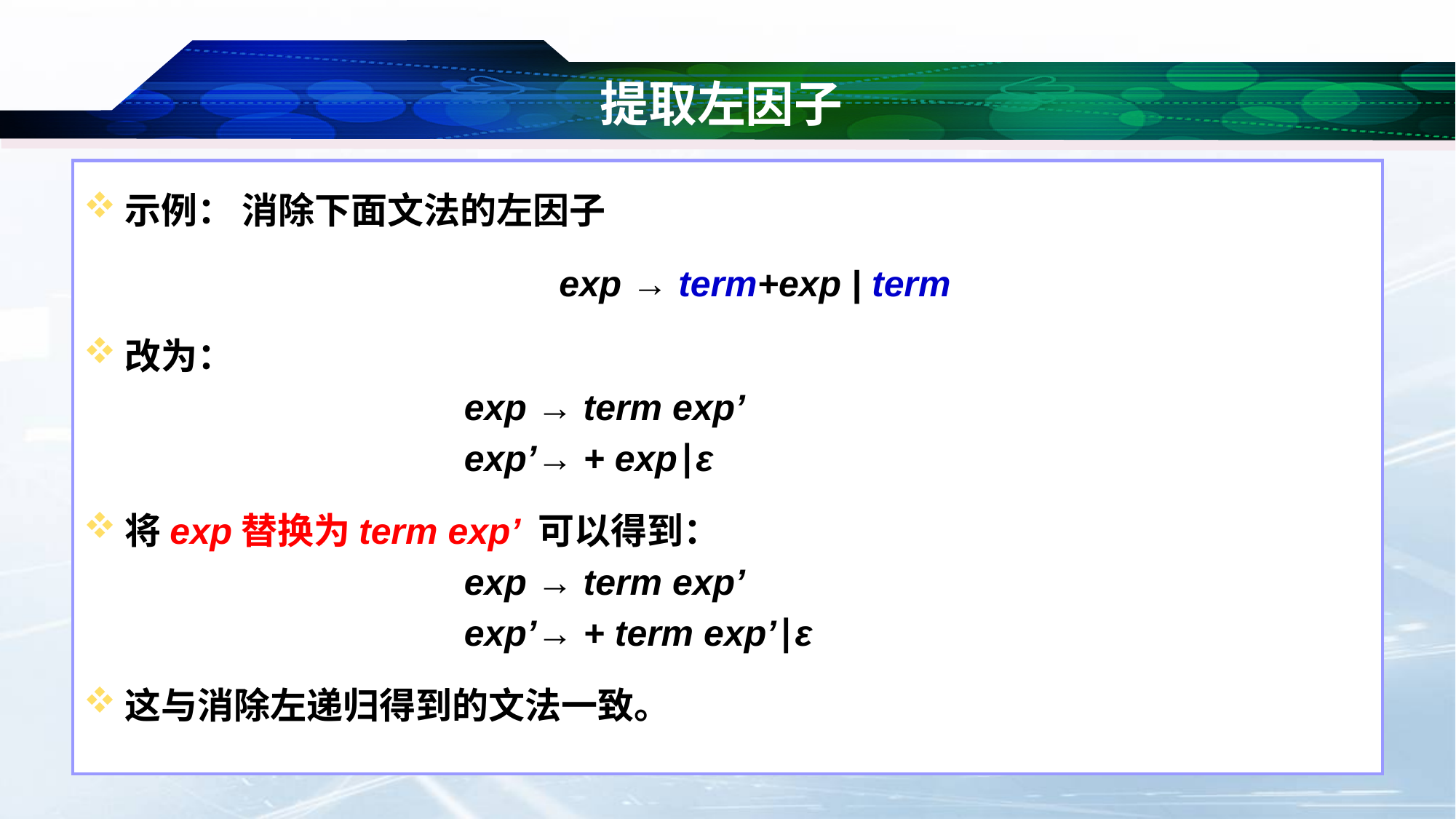

# 提取左因子
示例： 消除下面文法的左因子
exp → term+exp | term
改为：
                                exp → term exp’
                                exp’→ + exp∣ε
将exp替换为term exp’ 可以得到：
                                exp → term exp’
                                exp’→ + term exp’∣ε
这与消除左递归得到的文法一致。